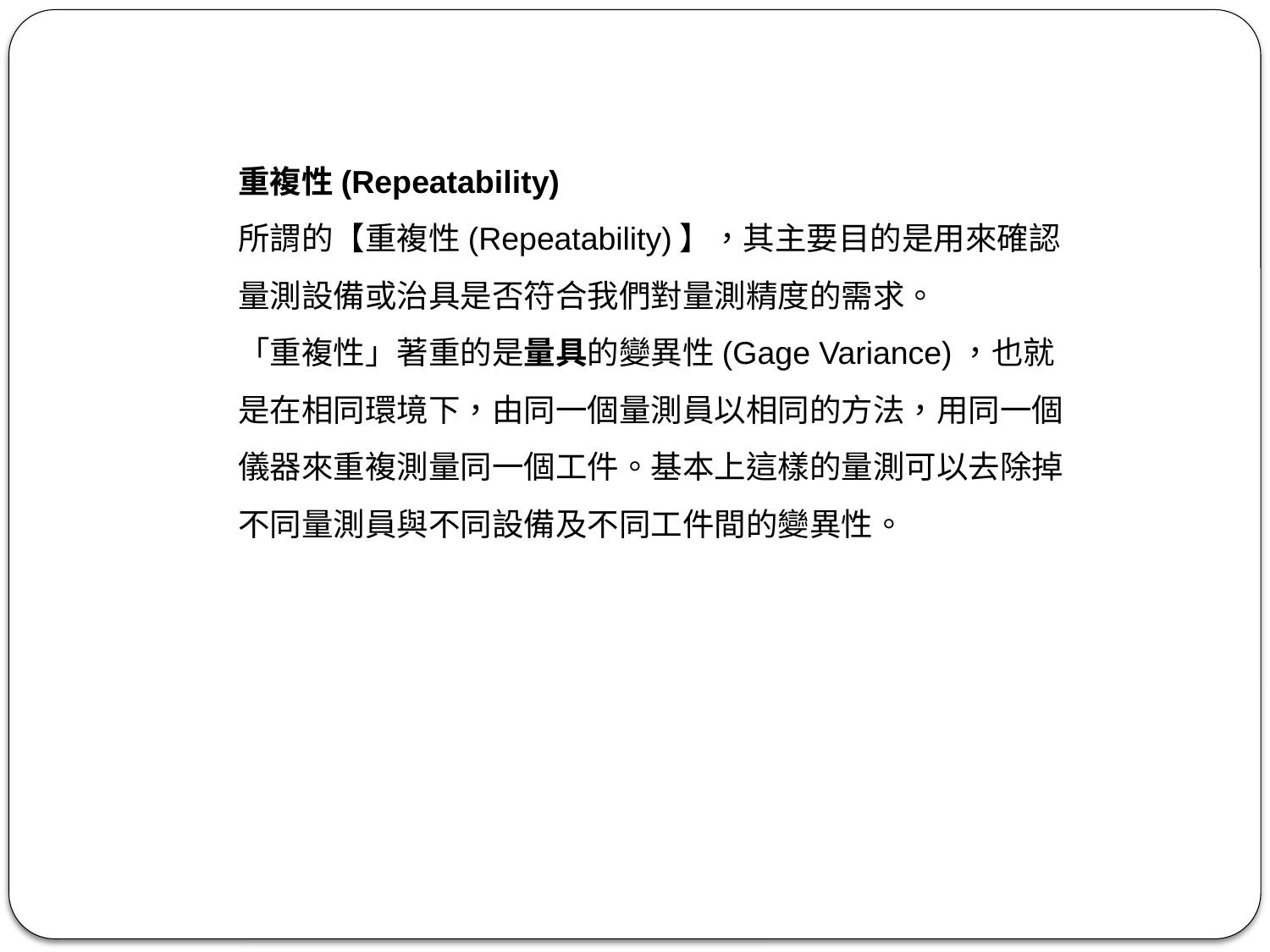

重複性(Repeatability)
所謂的【重複性(Repeatability)】，其主要目的是用來確認量測設備或治具是否符合我們對量測精度的需求。
「重複性」著重的是量具的變異性(Gage Variance)，也就是在相同環境下，由同一個量測員以相同的方法，用同一個儀器來重複測量同一個工件。基本上這樣的量測可以去除掉不同量測員與不同設備及不同工件間的變異性。